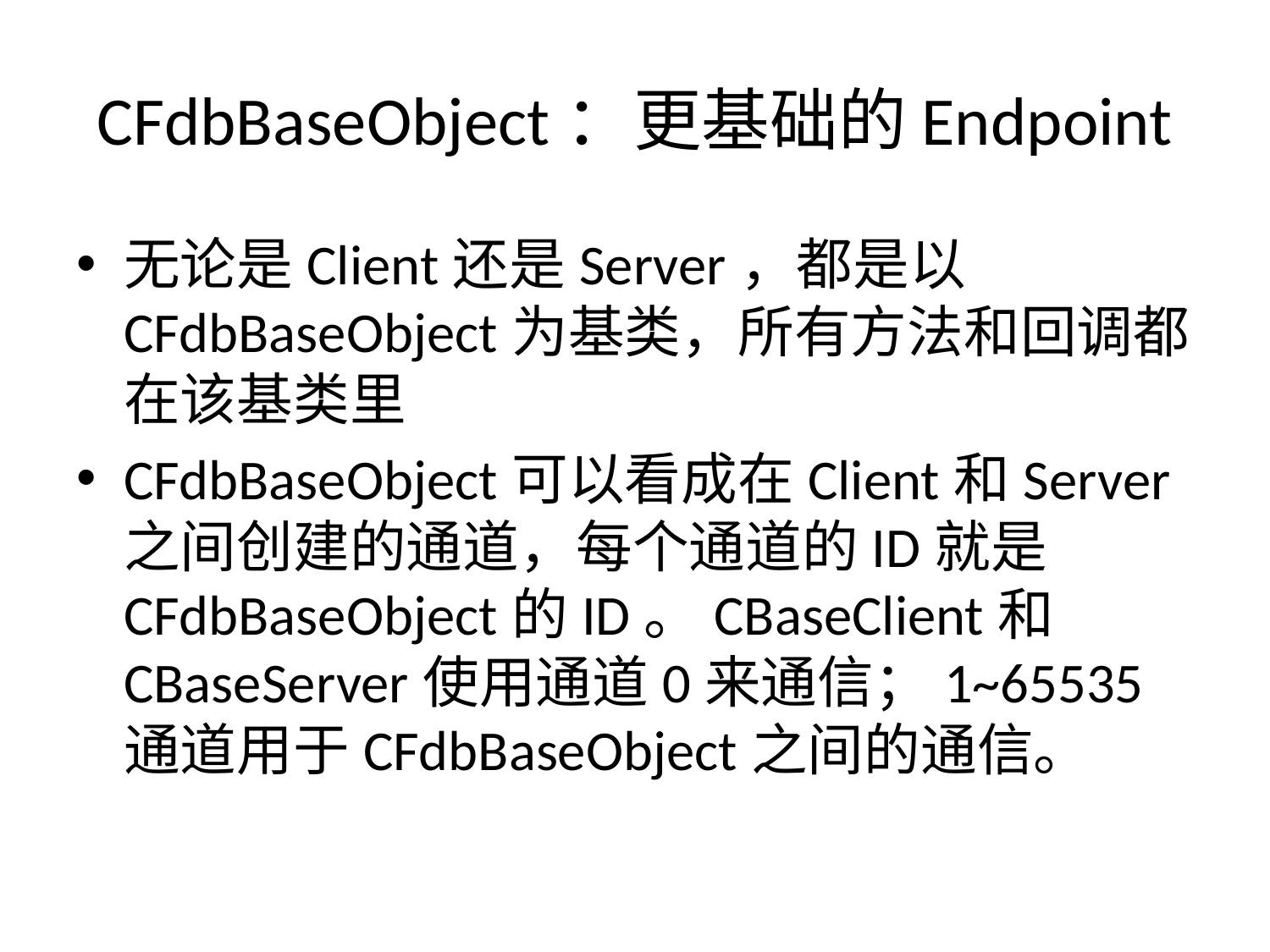

# CFdbBaseObject：更基础的Endpoint
无论是Client还是Server，都是以CFdbBaseObject为基类，所有方法和回调都在该基类里
CFdbBaseObject可以看成在Client和Server之间创建的通道，每个通道的ID就是CFdbBaseObject的ID。CBaseClient和CBaseServer使用通道0来通信；1~65535通道用于CFdbBaseObject之间的通信。